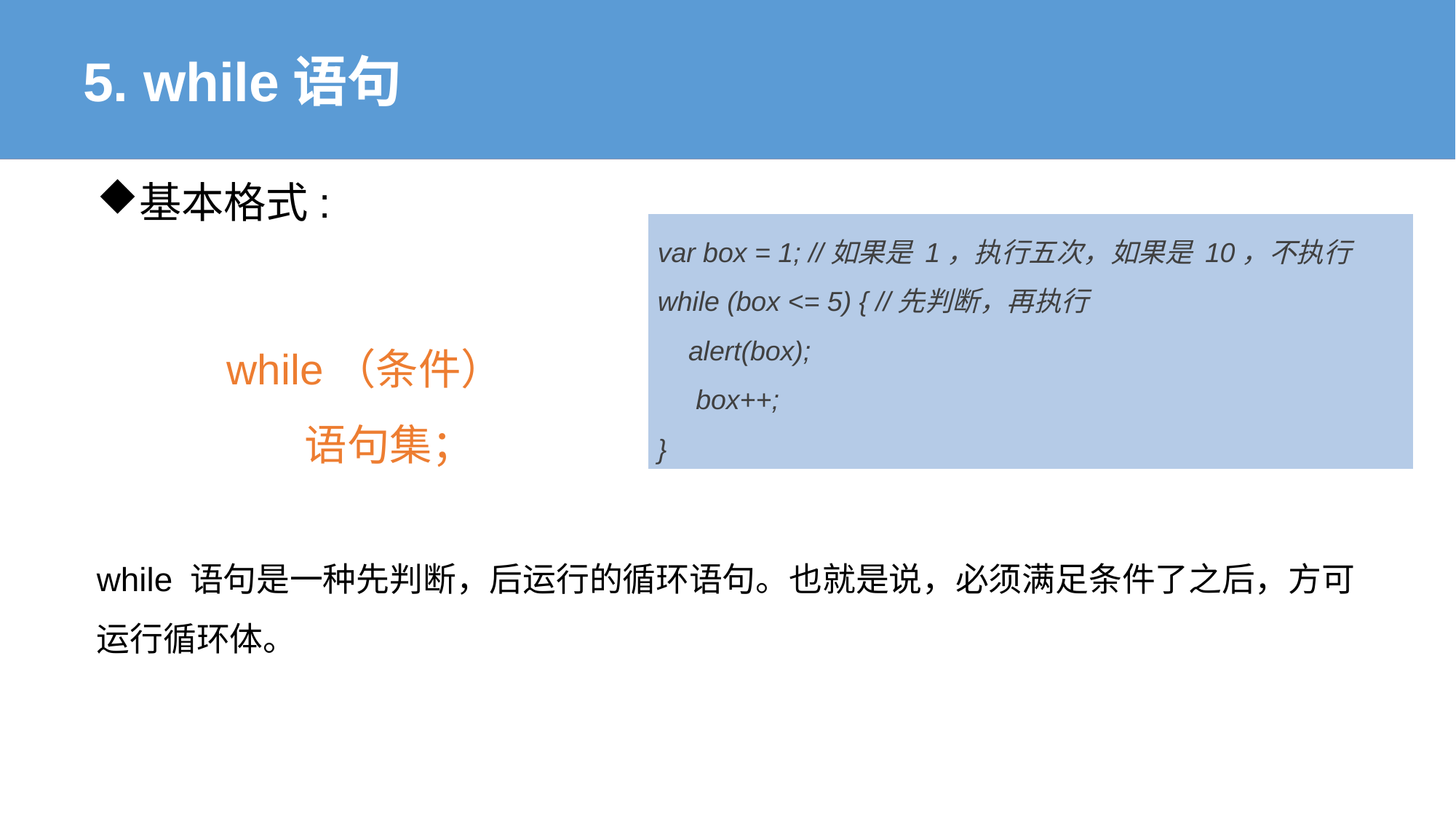

5. while语句

基本格式:
           while（条件）
                      语句集；

while 语句是一种先判断，后运行的循环语句。也就是说，必须满足条件了之后，方可运行循环体。
var box = 1; //如果是 1，执行五次，如果是 10，不执行
while (box <= 5) { //先判断，再执行
    alert(box);
     box++;
}